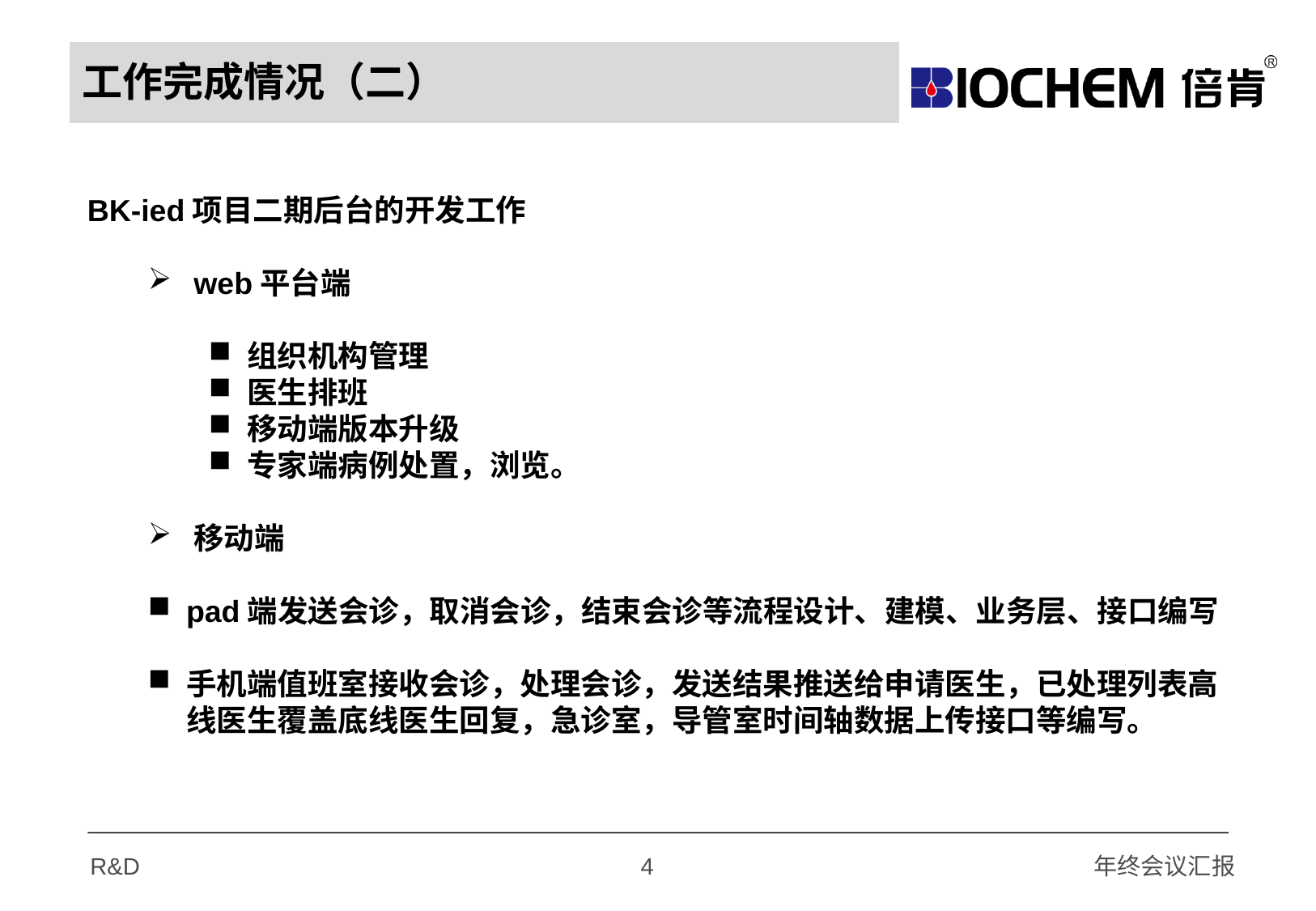

工作完成情况（二）
BK-ied项目二期后台的开发工作

web平台端

组织机构管理
医生排班
移动端版本升级
专家端病例处置，浏览。

移动端

pad端发送会诊，取消会诊，结束会诊等流程设计、建模、业务层、接口编写

手机端值班室接收会诊，处理会诊，发送结果推送给申请医生，已处理列表高线医生覆盖底线医生回复，急诊室，导管室时间轴数据上传接口等编写。